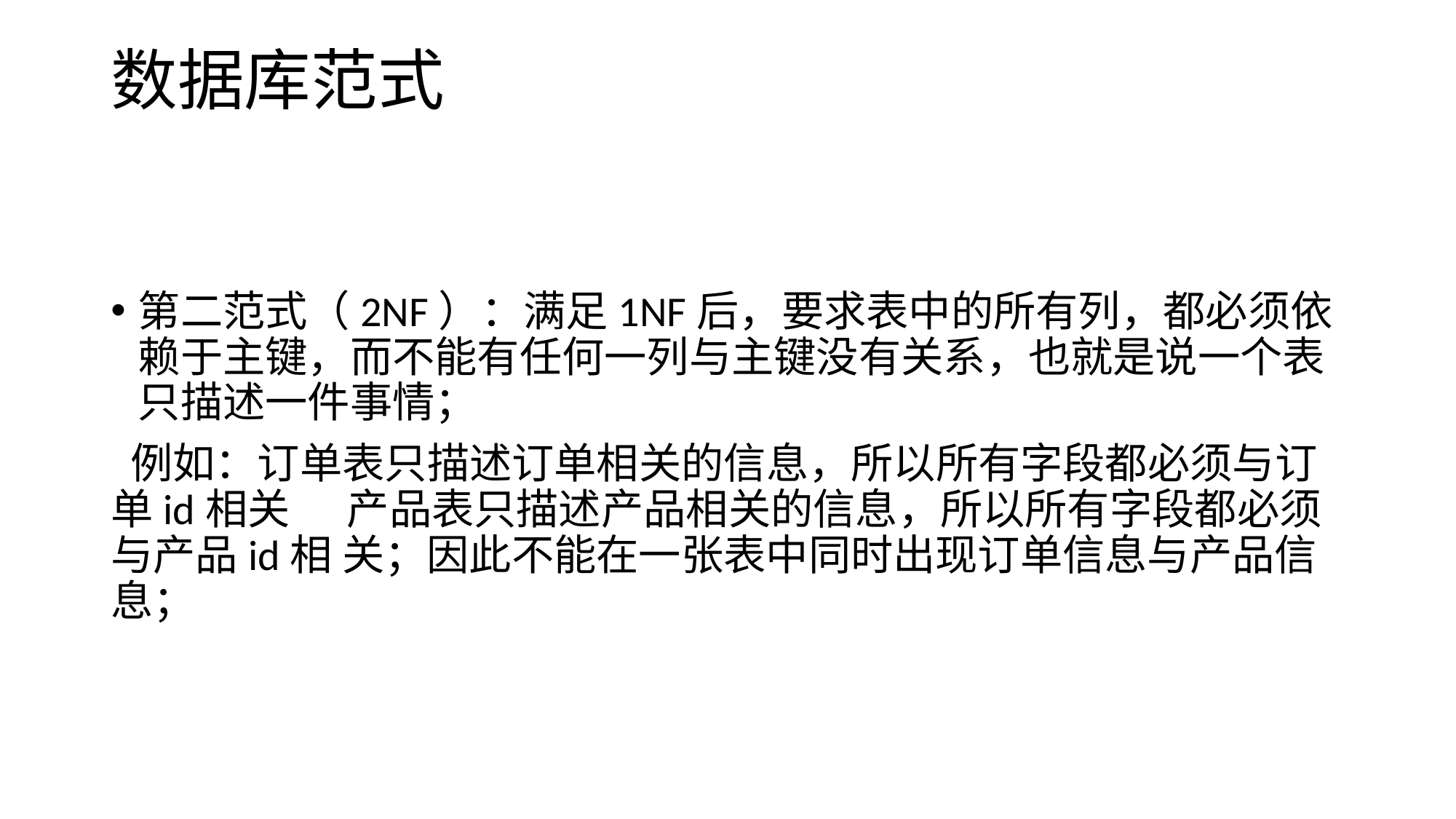

# 数据库范式

第二范式（2NF）：满足1NF后，要求表中的所有列，都必须依赖于主键，而不能有任何一列与主键没有关系，也就是说一个表只描述一件事情；
 例如：订单表只描述订单相关的信息，所以所有字段都必须与订单id相关      产品表只描述产品相关的信息，所以所有字段都必须与产品id相 关；因此不能在一张表中同时出现订单信息与产品信息；